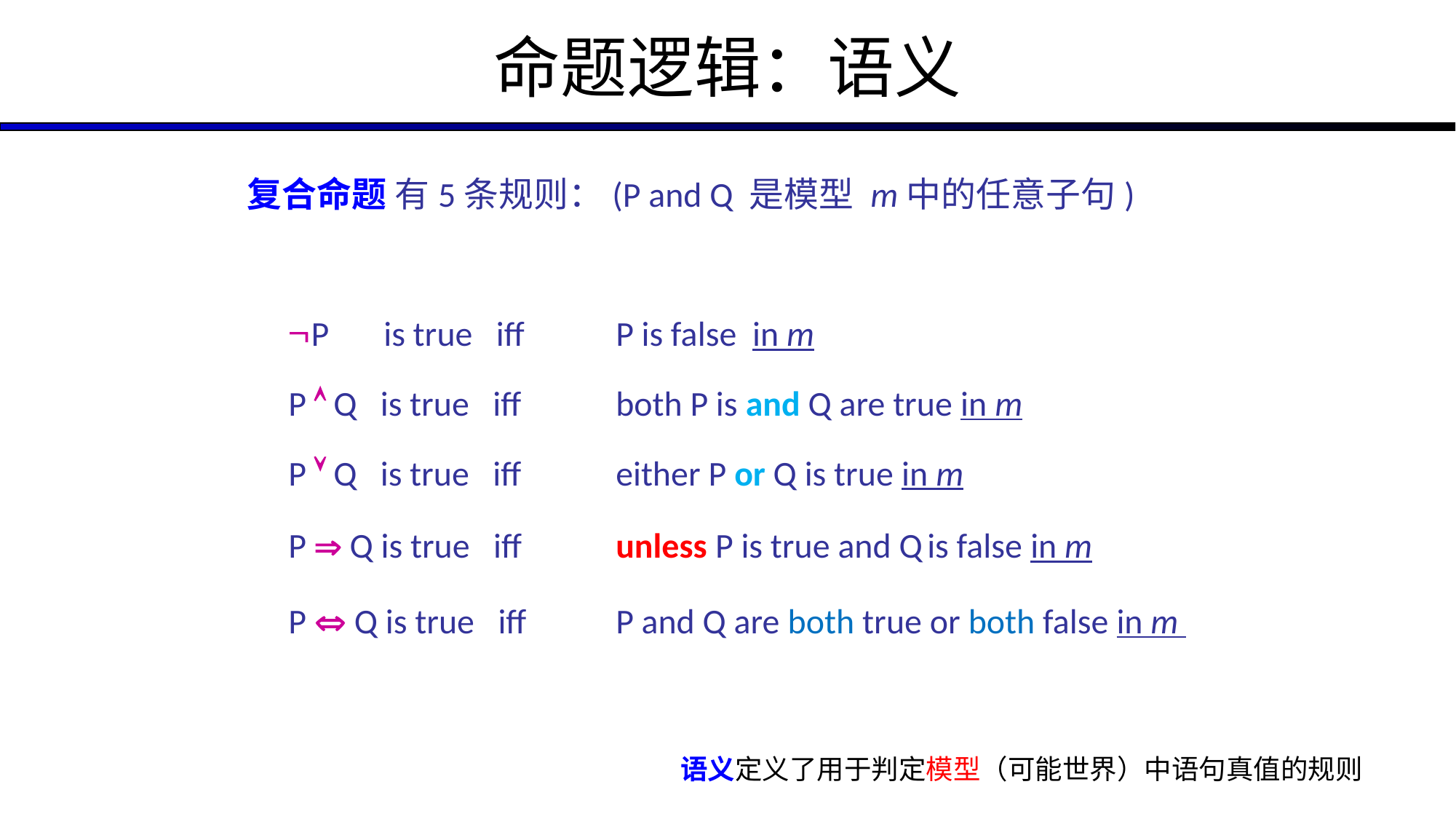

# 命题逻辑：语义
复合命题 有5条规则：(P and Q 是模型 m中的任意子句)

	¬P       is true   iff 	P is false  in m
	P ∧ Q   is true   iff 	both P is and Q are true in m
	P ∨ Q   is true   iff 	either P or Q is true in m
	P ⇒ Q is true   iff	unless P is true and Q is false in m
	P ⇔ Q is true   iff	P and Q are both true or both false in m

语义定义了用于判定模型（可能世界）中语句真值的规则